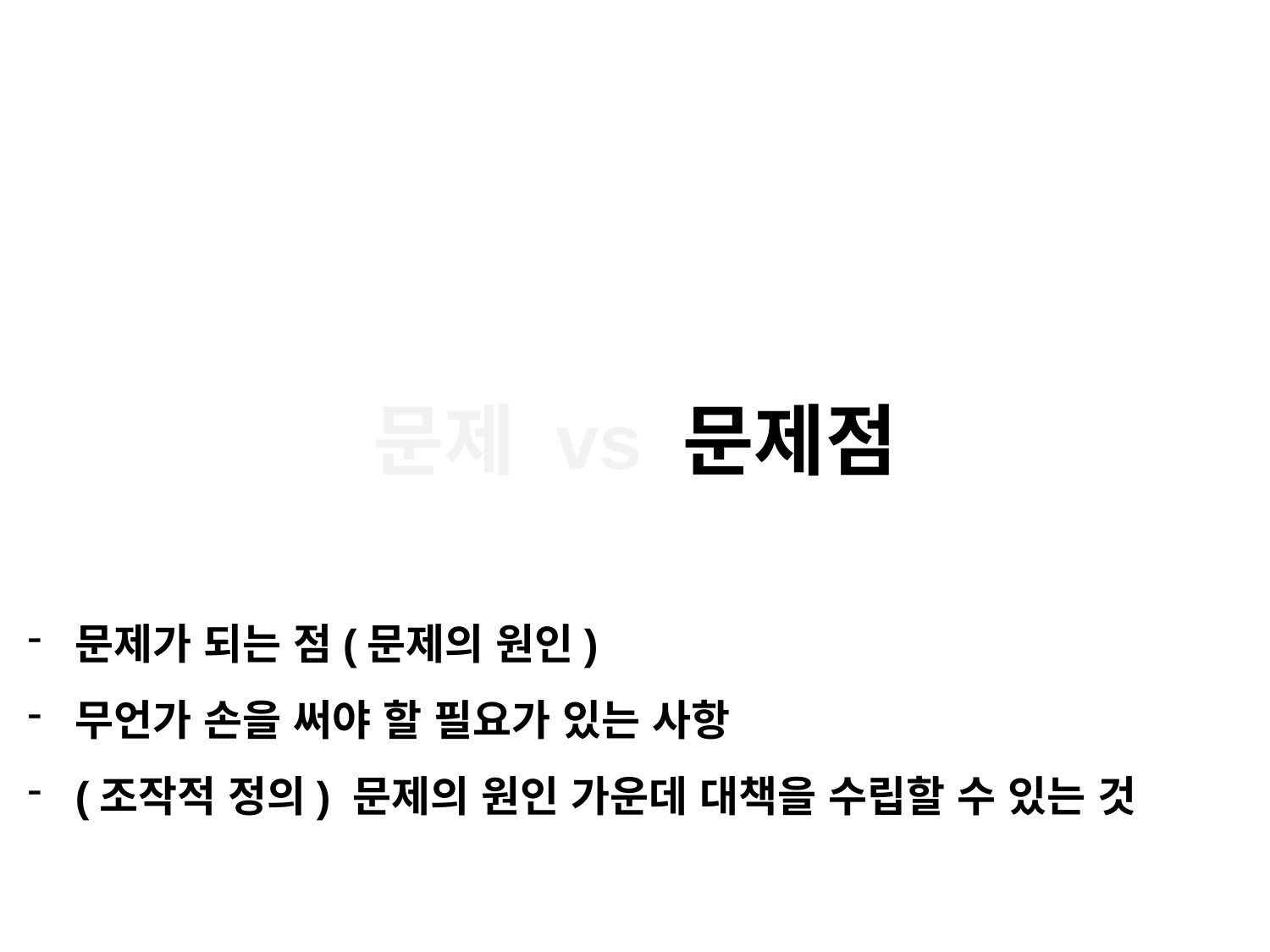

문제 vs 문제점
문제가 되는 점(문제의 원인)
무언가 손을 써야 할 필요가 있는 사항
(조작적 정의) 문제의 원인 가운데 대책을 수립할 수 있는 것